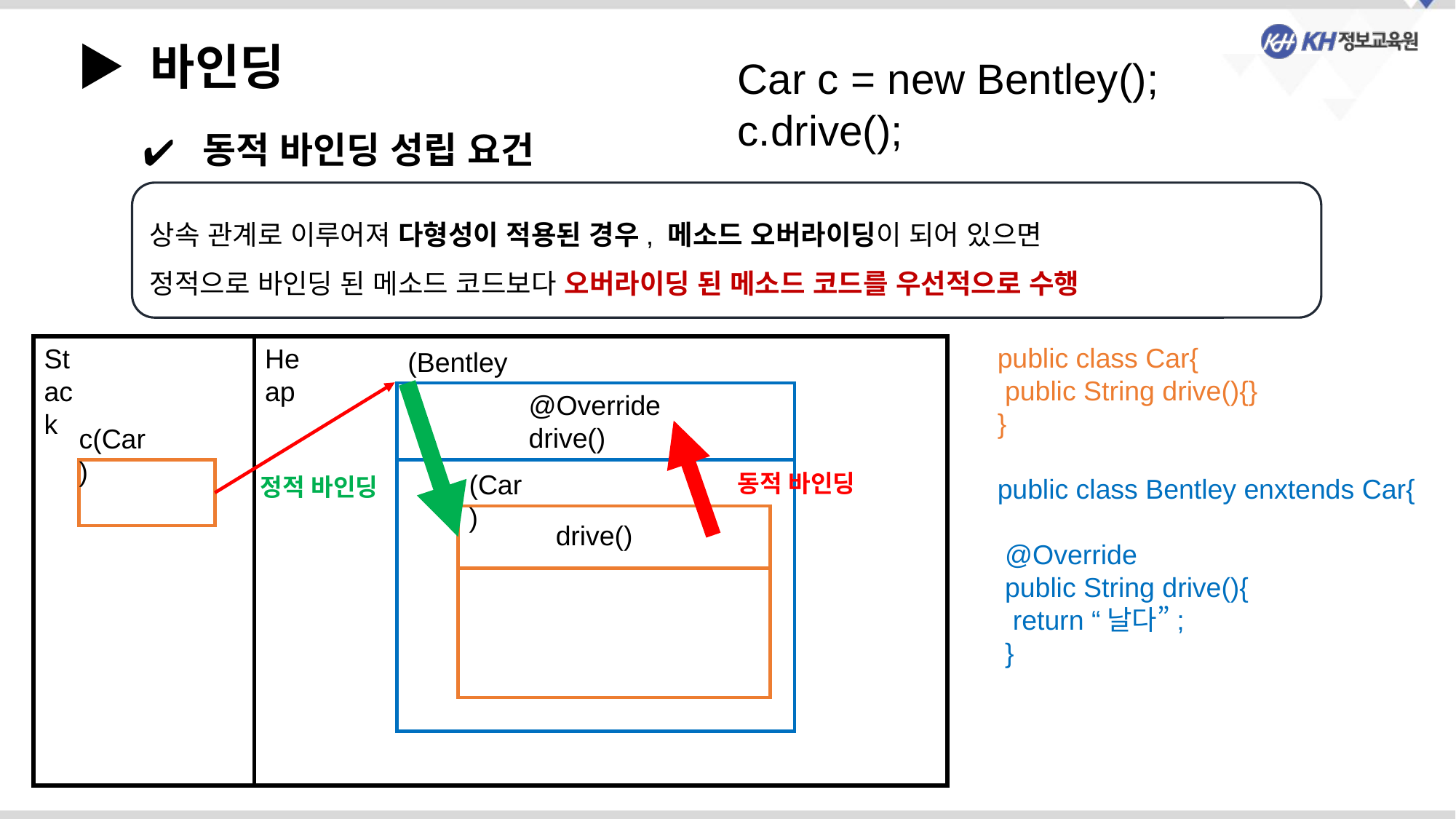

▶ 바인딩
Car c = new Bentley();
c.drive();
 동적 바인딩 성립 요건
상속 관계로 이루어져 다형성이 적용된 경우, 메소드 오버라이딩이 되어 있으면
정적으로 바인딩 된 메소드 코드보다 오버라이딩 된 메소드 코드를 우선적으로 수행
public class Car{
 public String drive(){}
}

public class Bentley enxtends Car{

 @Override
 public String drive(){
  return “날다”;
 }

Stack
Heap
(Bentley)
@Override
drive()

c(Car)

(Car)
동적 바인딩
정적 바인딩

drive()